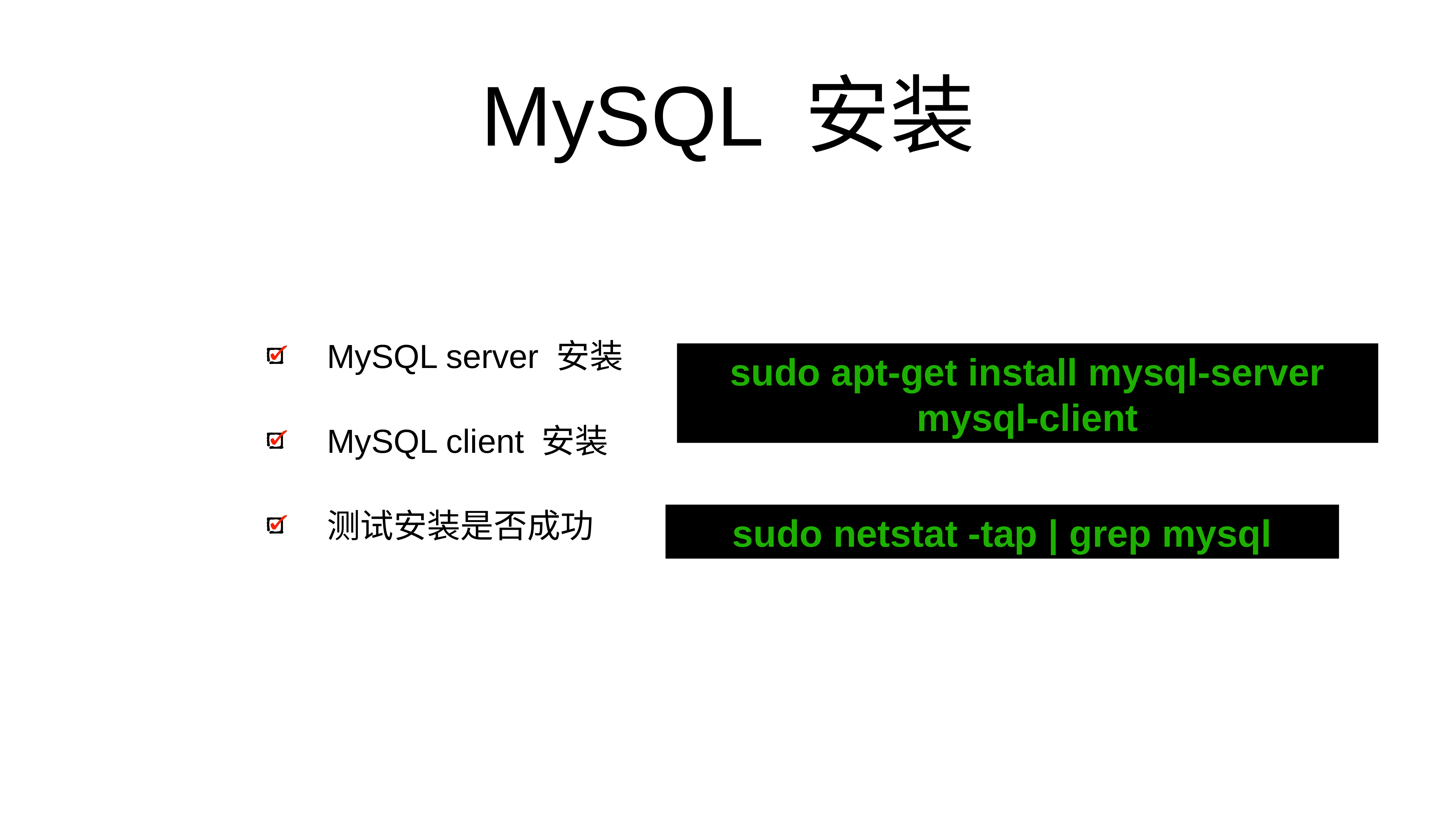

# MySQL 安装
MySQL server 安装
MySQL client 安装
测试安装是否成功
sudo apt-get install mysql-server mysql-client
sudo netstat -tap | grep mysql